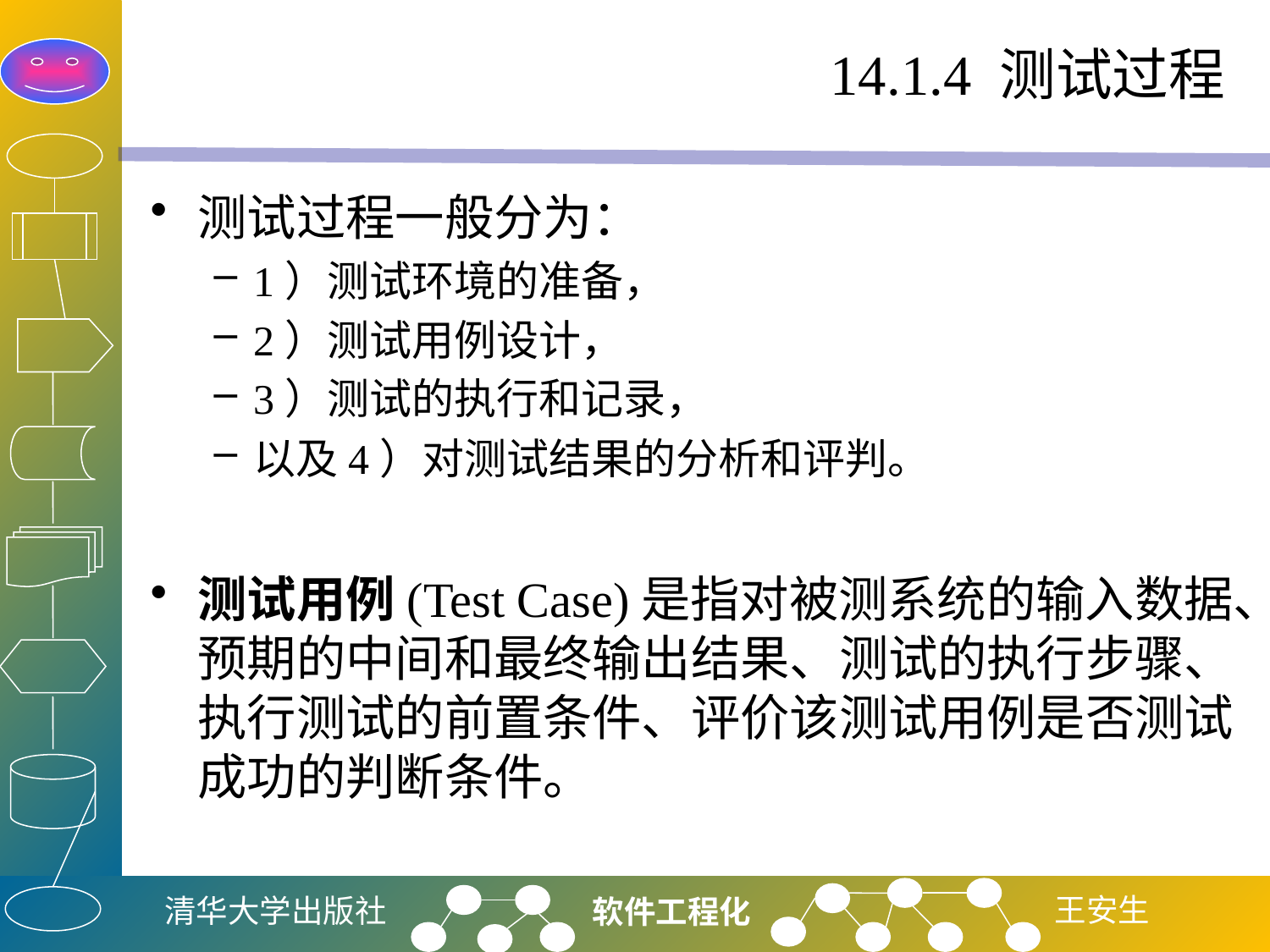

# 14.1.4 测试过程
测试过程一般分为：
1）测试环境的准备，
2）测试用例设计，
3）测试的执行和记录，
以及4）对测试结果的分析和评判。

测试用例(Test Case)是指对被测系统的输入数据、预期的中间和最终输出结果、测试的执行步骤、执行测试的前置条件、评价该测试用例是否测试成功的判断条件。